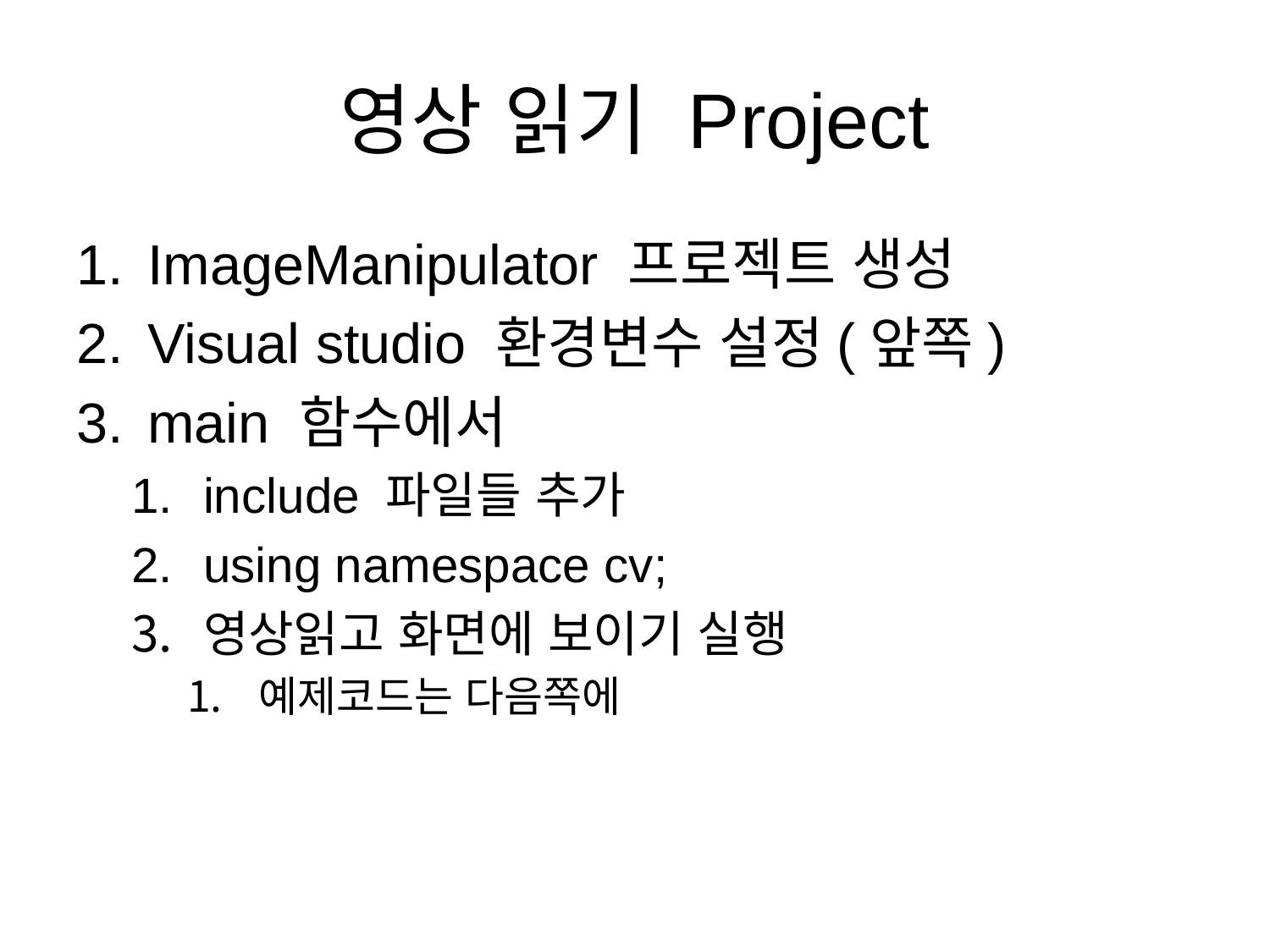

# 영상 읽기 Project
ImageManipulator 프로젝트 생성
Visual studio 환경변수 설정(앞쪽)
main 함수에서
include 파일들 추가
using namespace cv;
영상읽고 화면에 보이기 실행
예제코드는 다음쪽에